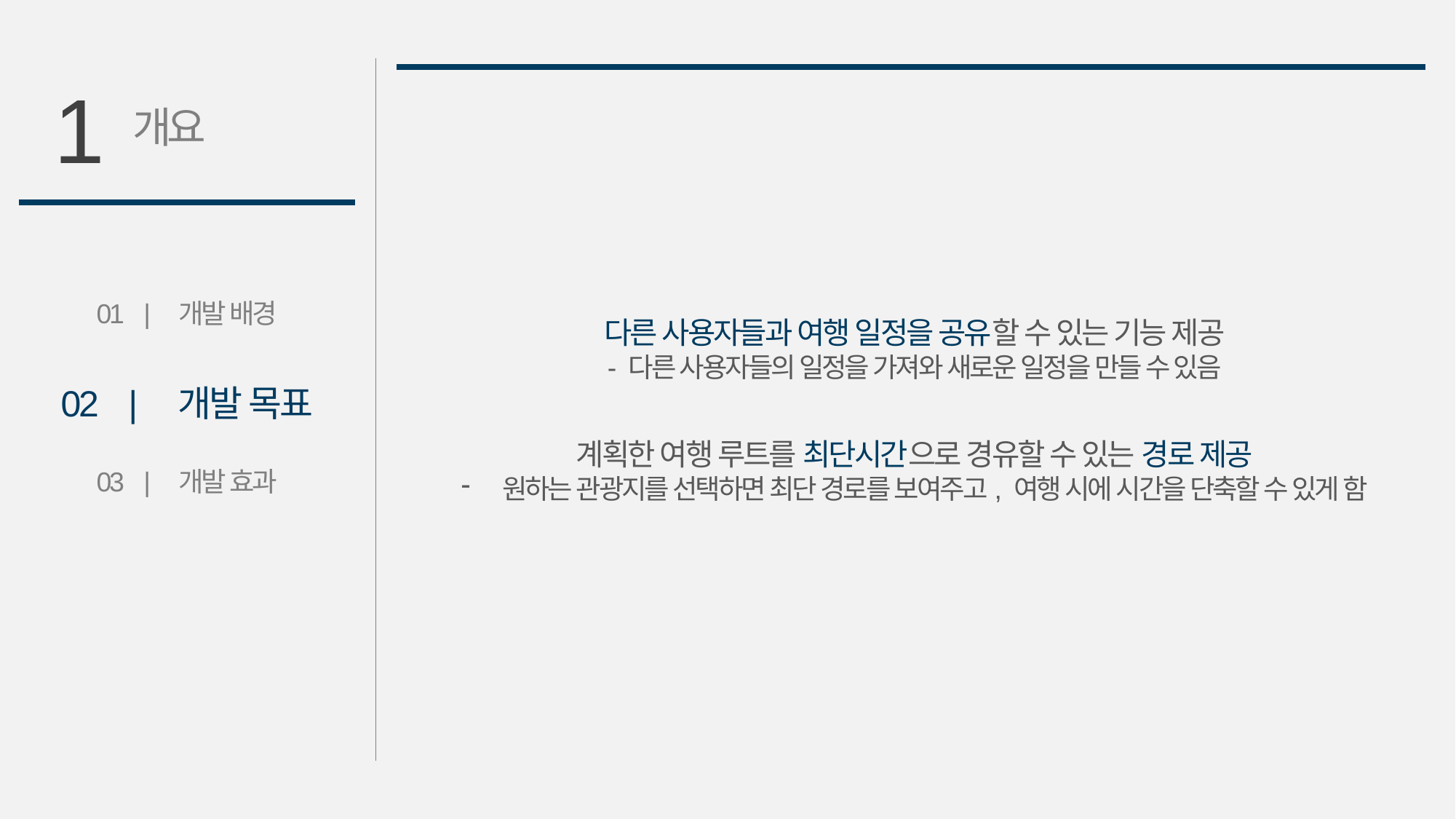

1
개요

01    |    개발 배경
다른 사용자들과 여행 일정을 공유할 수 있는 기능 제공
- 다른 사용자들의 일정을 가져와 새로운 일정을 만들 수 있음
계획한 여행 루트를 최단시간으로 경유할 수 있는 경로 제공
원하는 관광지를 선택하면 최단 경로를 보여주고, 여행 시에 시간을 단축할 수 있게 함
02    |    개발 목표
03    |    개발 효과